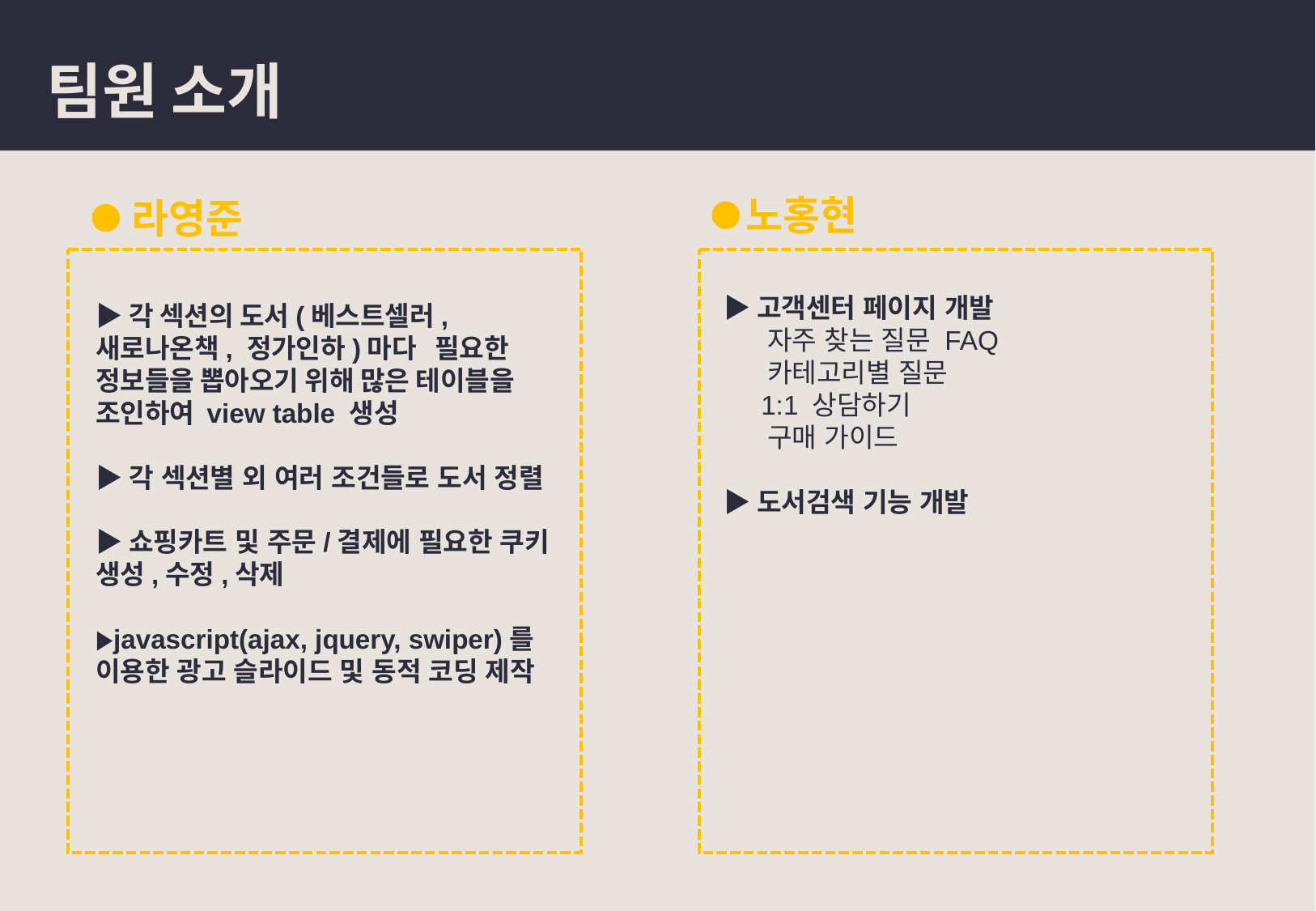

팀원 소개
노홍현
라영준

▶고객센터 페이지 개발
     자주 찾는 질문 FAQ
     카테고리별 질문
     1:1 상담하기
     구매 가이드

▶도서검색 기능 개발
▶각 섹션의 도서(베스트셀러, 새로나온책, 정가인하)마다   필요한 정보들을 뽑아오기 위해 많은 테이블을 조인하여 view table 생성

▶각 섹션별 외 여러 조건들로 도서 정렬

▶쇼핑카트 및 주문/결제에 필요한 쿠키 생성,수정,삭제

▶javascript(ajax, jquery, swiper)를 이용한 광고 슬라이드 및 동적 코딩 제작